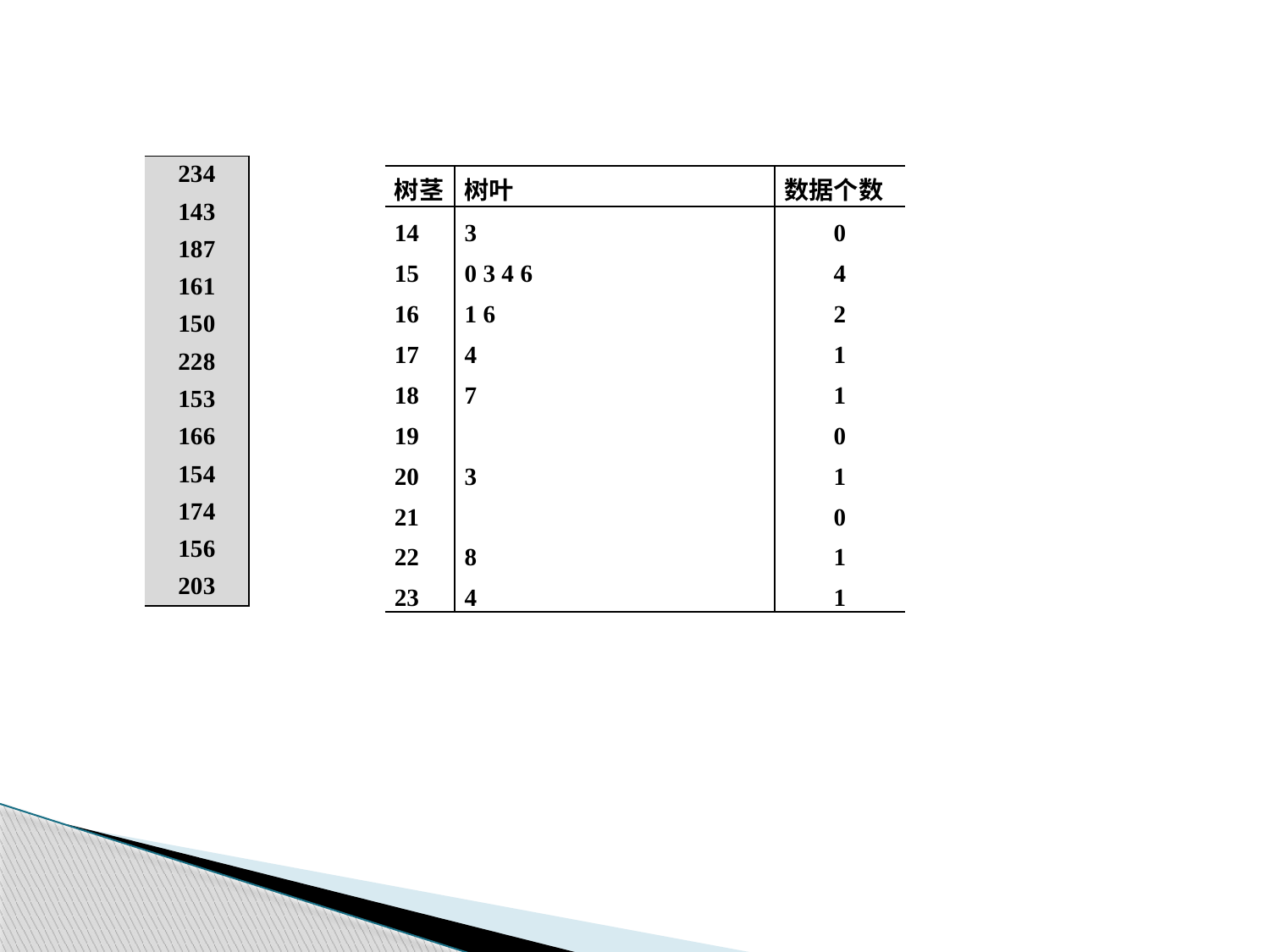

| 234 |
| --- |
| 143 |
| 187 |
| 161 |
| 150 |
| 228 |
| 153 |
| 166 |
| 154 |
| 174 |
| 156 |
| 203 |
| 树茎 | 树叶 | 数据个数 |
| --- | --- | --- |
| 14 15 16 17 18 19 20 21 22 23 | 3 0 3 4 6 1 6 4 7 3 8 4 | 0 4 2 1 1 0 1 0 1 1 |